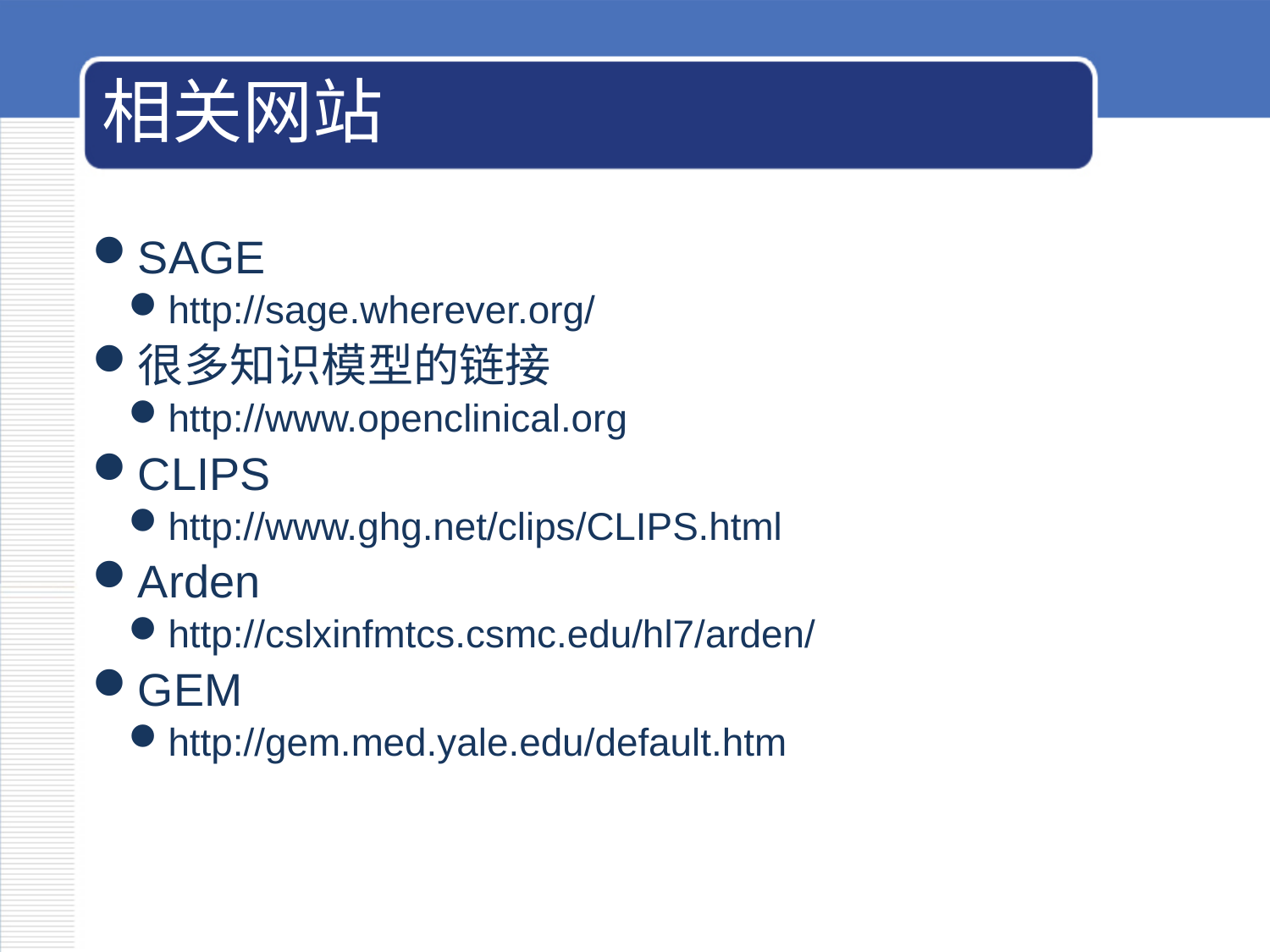

# 相关网站
SAGE
http://sage.wherever.org/
很多知识模型的链接
http://www.openclinical.org
CLIPS
http://www.ghg.net/clips/CLIPS.html
Arden
http://cslxinfmtcs.csmc.edu/hl7/arden/
GEM
http://gem.med.yale.edu/default.htm